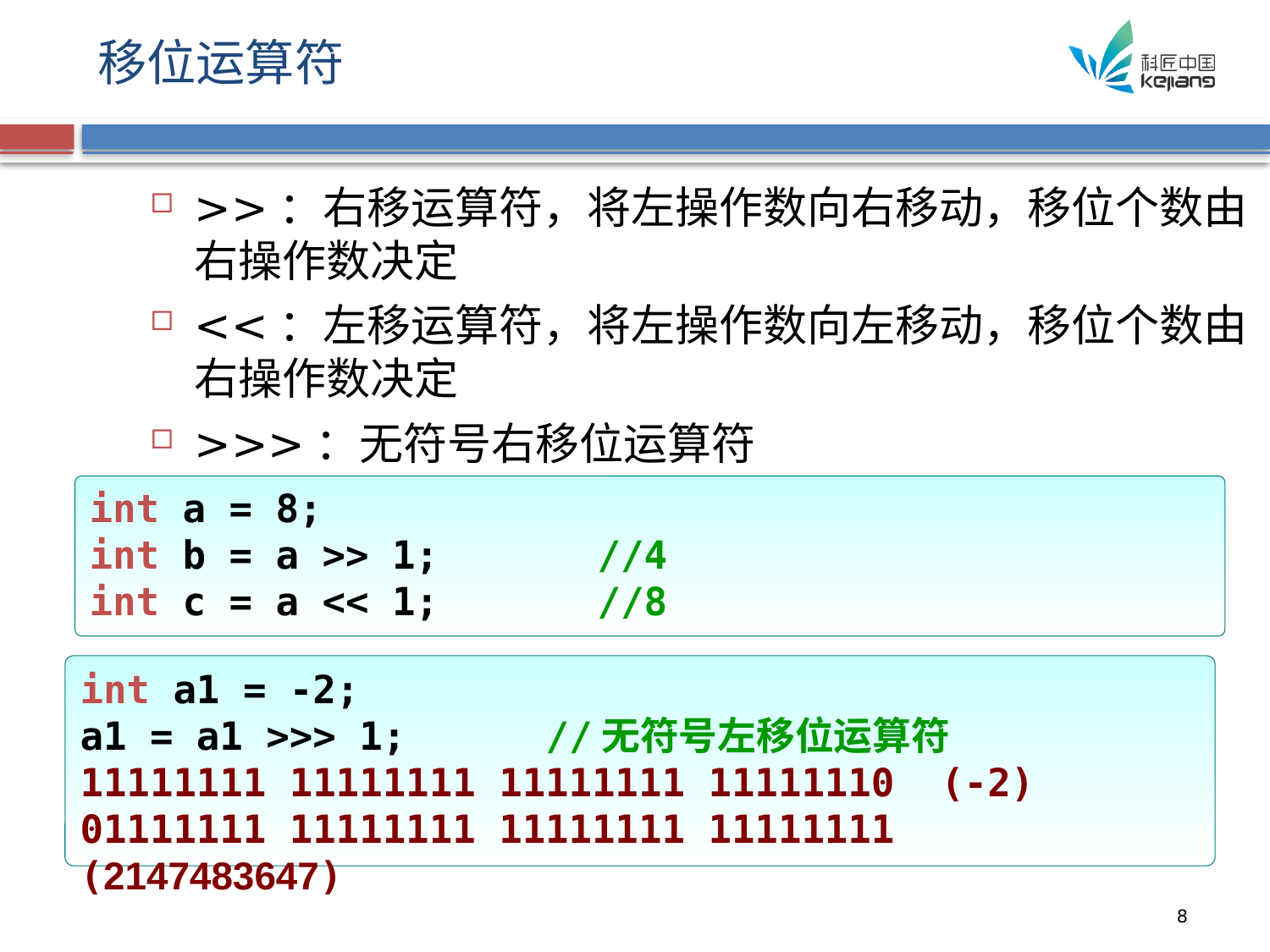

# 移位运算符
>>：右移运算符，将左操作数向右移动，移位个数由右操作数决定
<<：左移运算符，将左操作数向左移动，移位个数由右操作数决定
>>>：无符号右移位运算符
int a = 8;
int b = a >> 1;	 	//4
int c = a << 1;  	//8
int a1 = -2;
a1 = a1 >>> 1;      //无符号左移位运算符
11111111 11111111 11111111 11111110  (-2)
01111111 11111111 11111111 11111111  (2147483647)
8